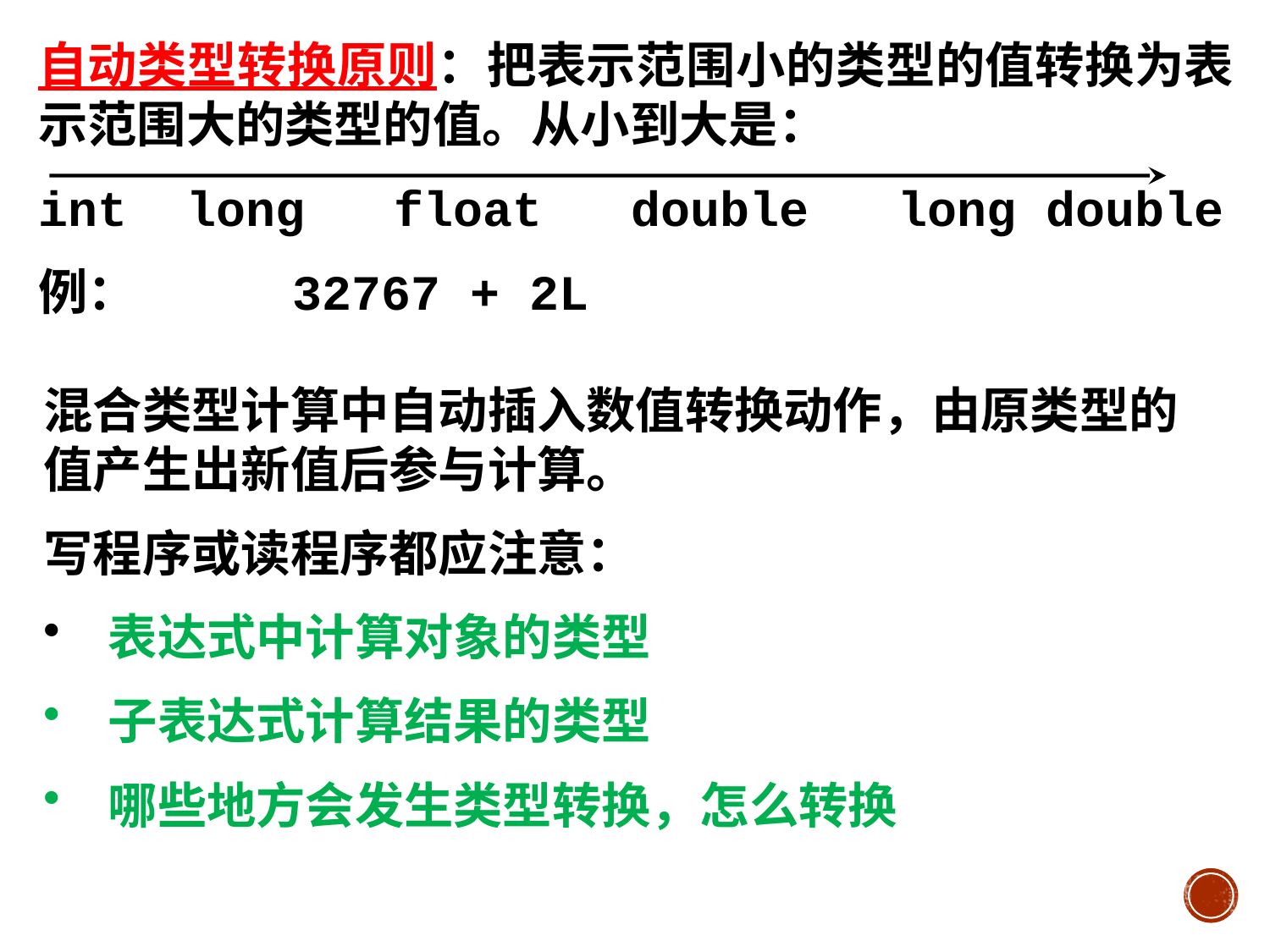

自动类型转换原则：把表示范围小的类型的值转换为表示范围大的类型的值。从小到大是：
int  long   float   double   long double
例：		32767 + 2L

混合类型计算中自动插入数值转换动作，由原类型的值产生出新值后参与计算。
写程序或读程序都应注意：
  表达式中计算对象的类型
  子表达式计算结果的类型
  哪些地方会发生类型转换，怎么转换

61